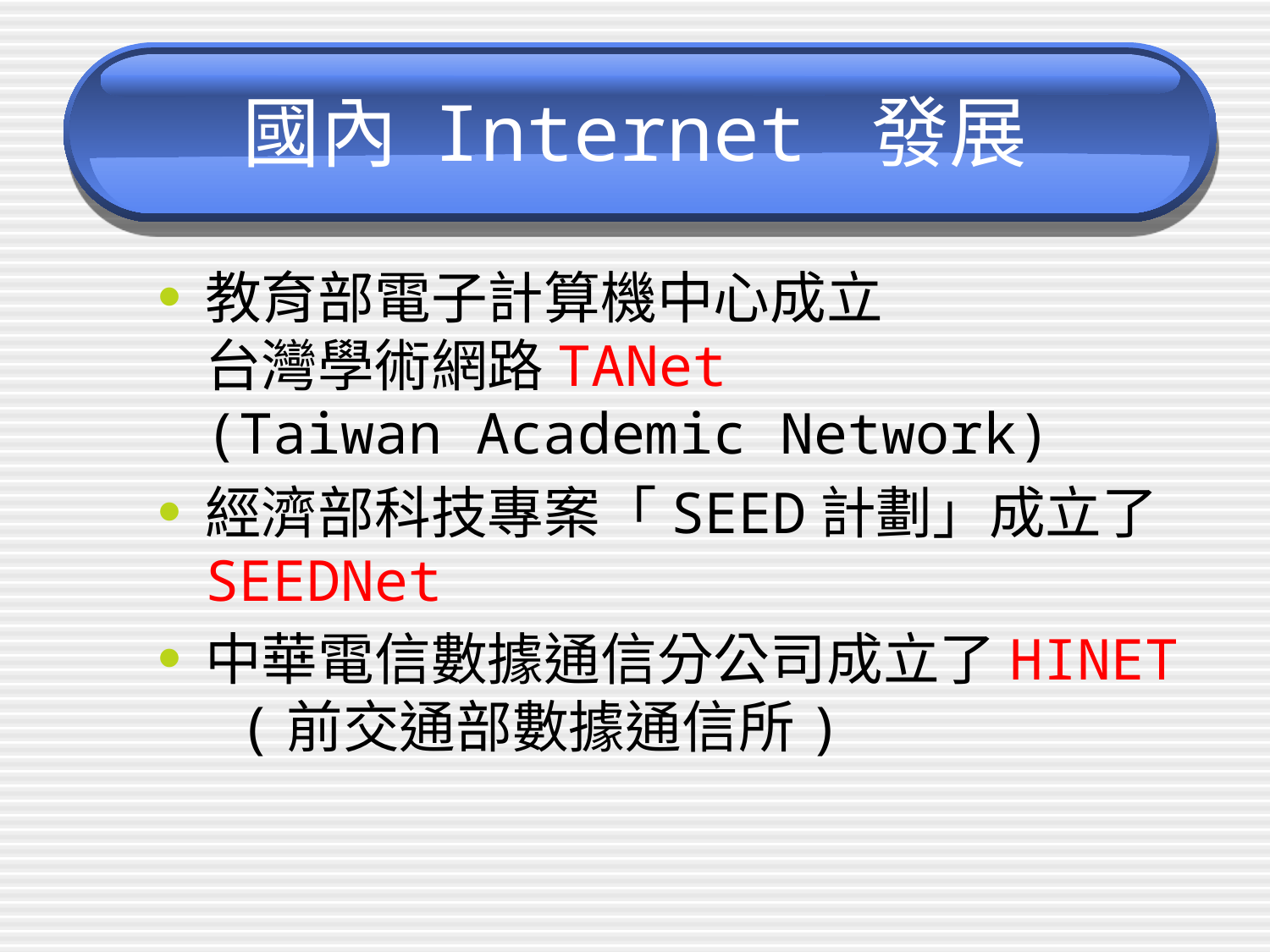

# 國內 Internet 發展
教育部電子計算機中心成立
台灣學術網路TANet
(Taiwan Academic Network)
經濟部科技專案「SEED計劃」成立了
SEEDNet
中華電信數據通信分公司成立了HINET
 (前交通部數據通信所)